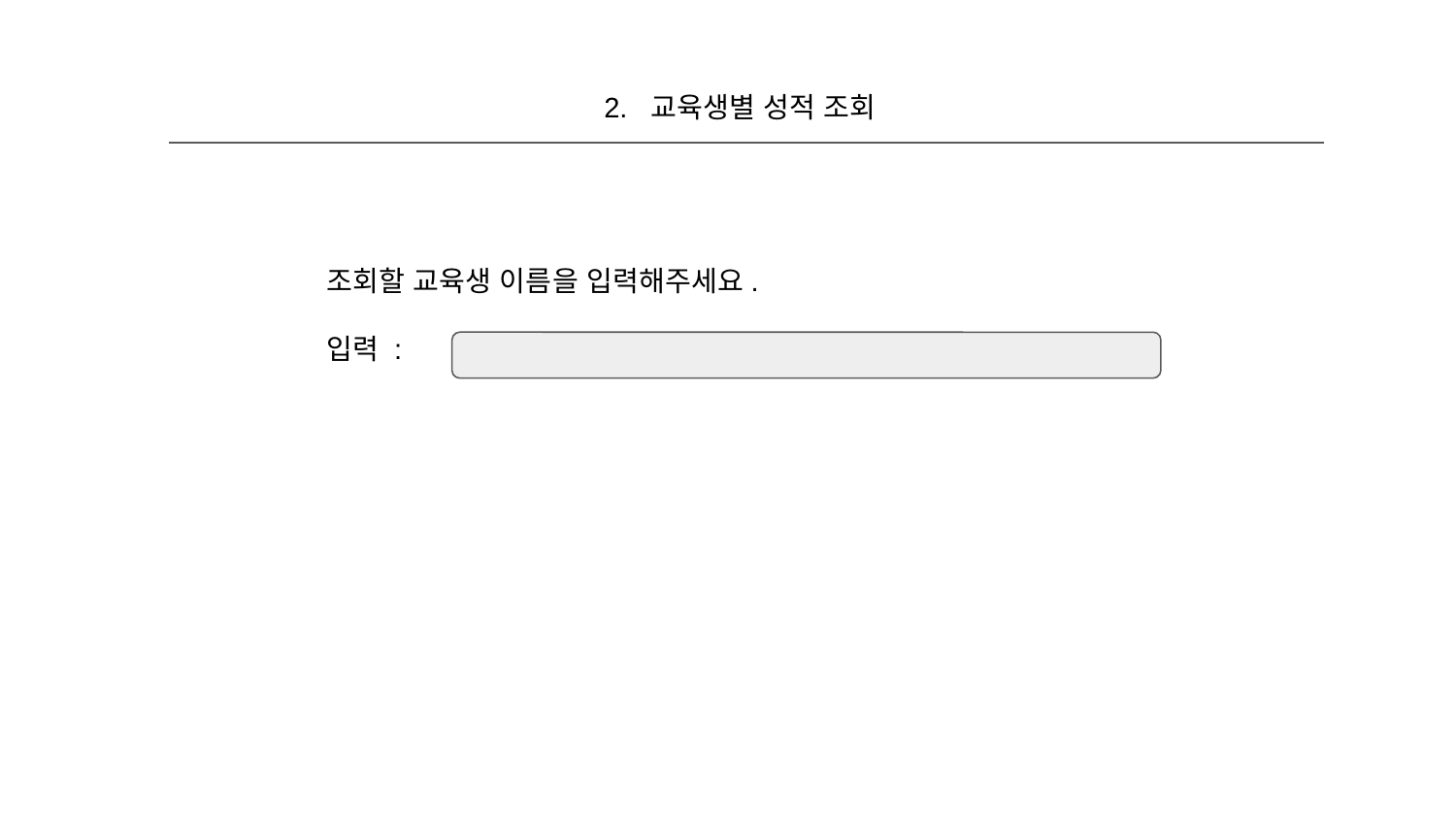

2.  교육생별 성적 조회
조회할 교육생 이름을 입력해주세요.

입력 :